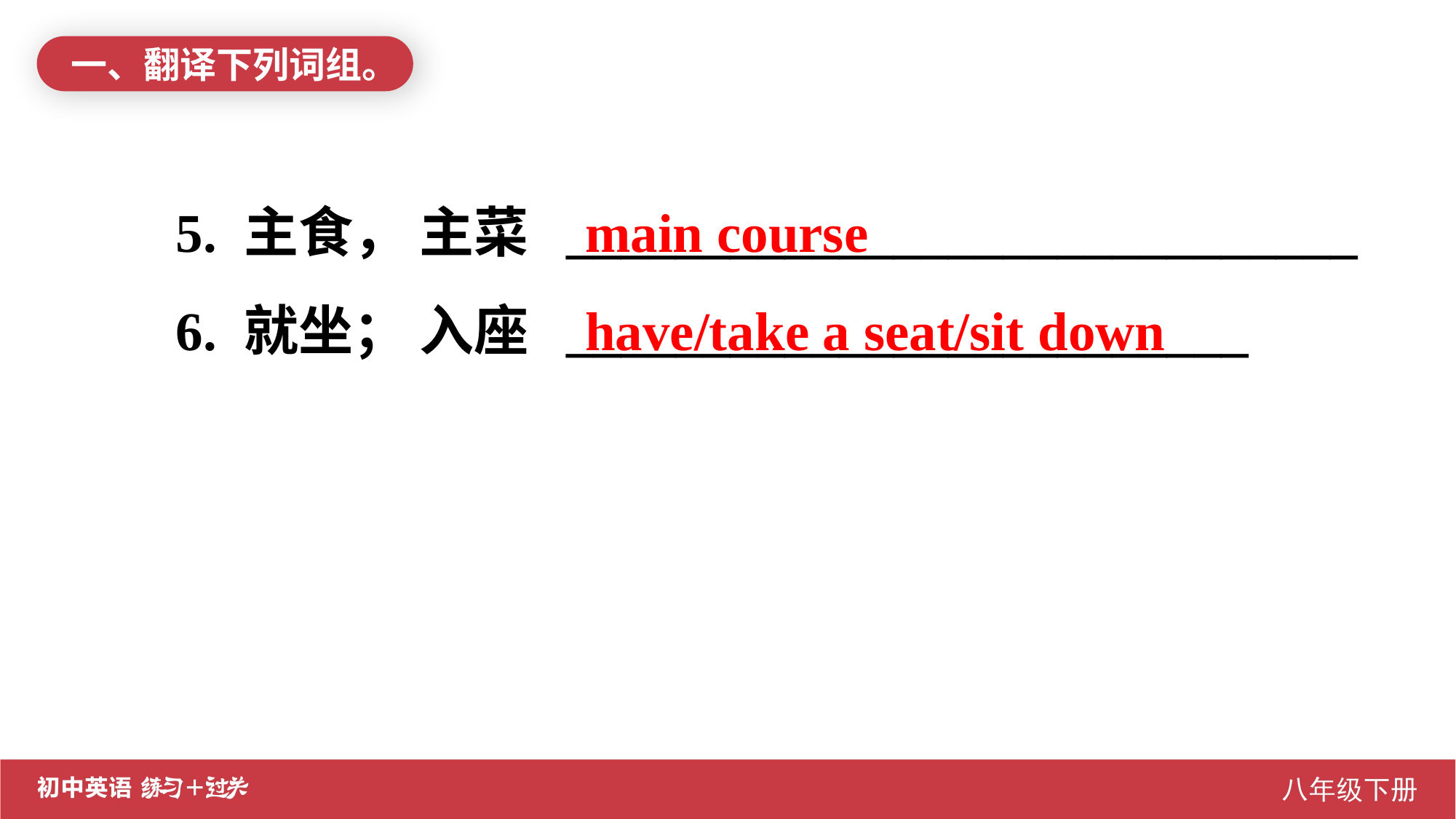

一、翻译下列词组。
5. 主食， 主菜  _____________________________
6. 就坐； 入座  _________________________
main course
have/take a seat/sit down